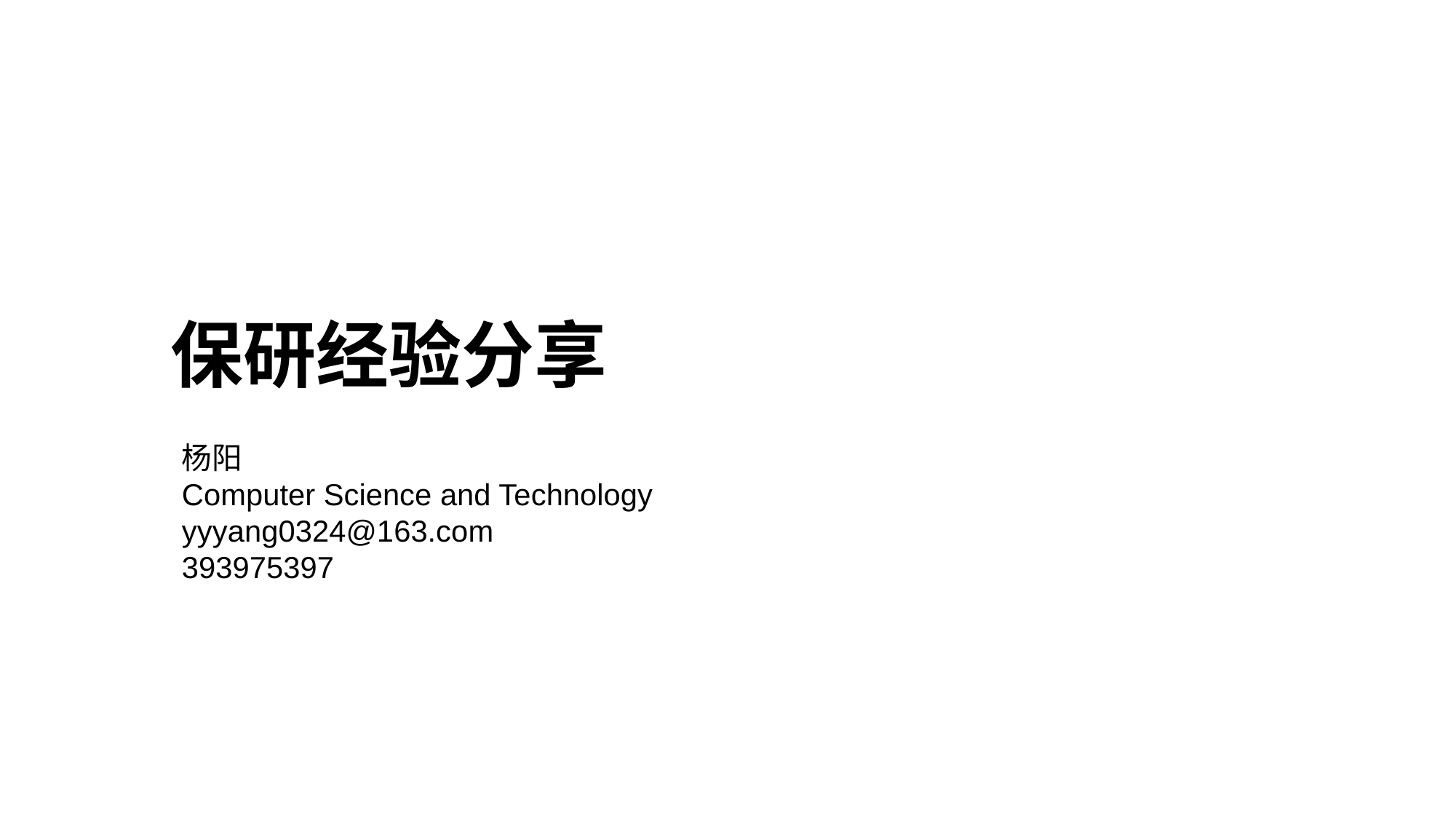

保研经验分享
杨阳
Computer Science and Technology
yyyang0324@163.com
393975397